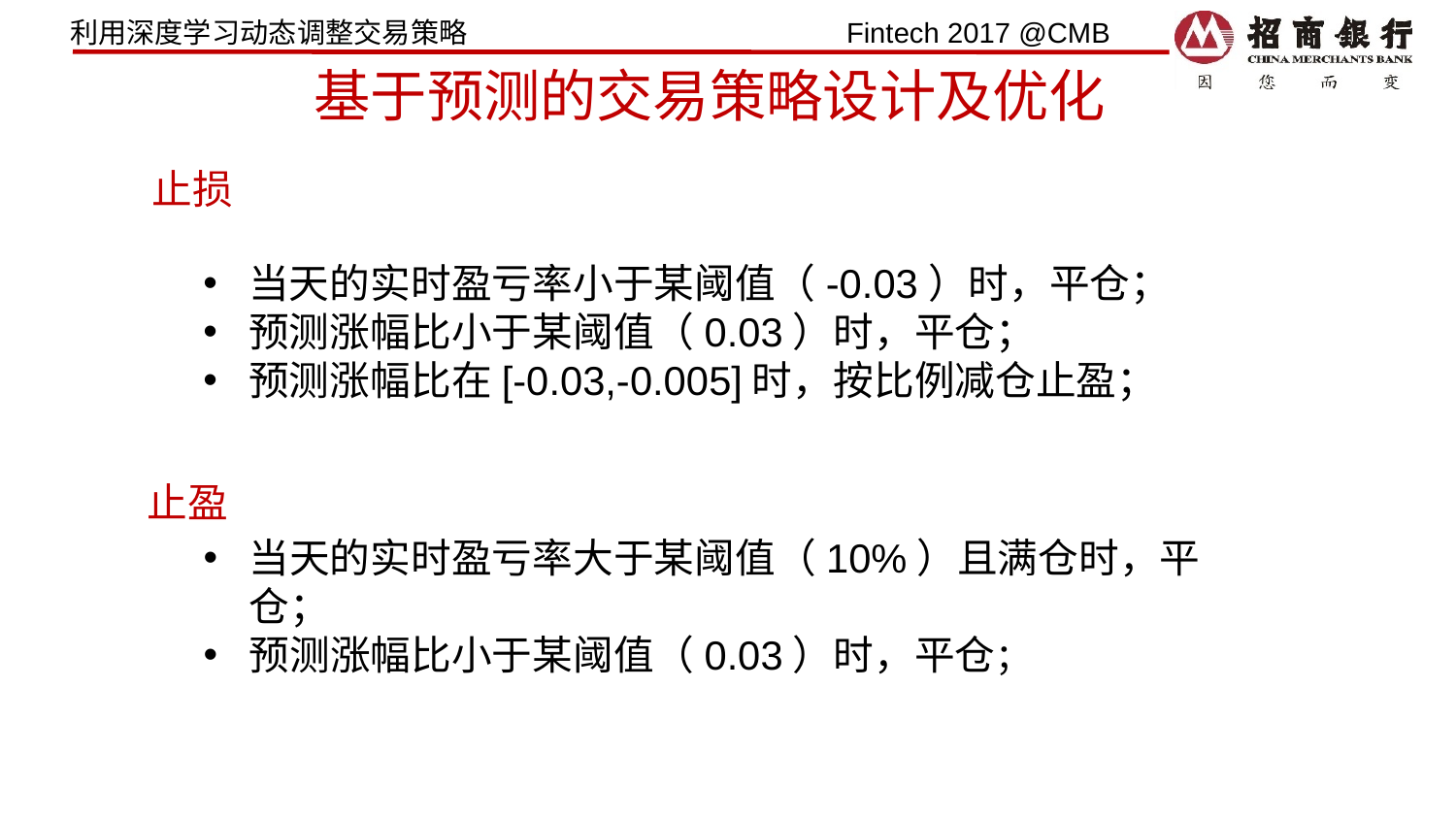

# 基于预测的交易策略设计及优化
止损
当天的实时盈亏率小于某阈值（-0.03）时，平仓；
预测涨幅比小于某阈值（0.03）时，平仓；
预测涨幅比在[-0.03,-0.005]时，按比例减仓止盈；
止盈

当天的实时盈亏率大于某阈值（10%）且满仓时，平仓；
预测涨幅比小于某阈值（0.03）时，平仓；